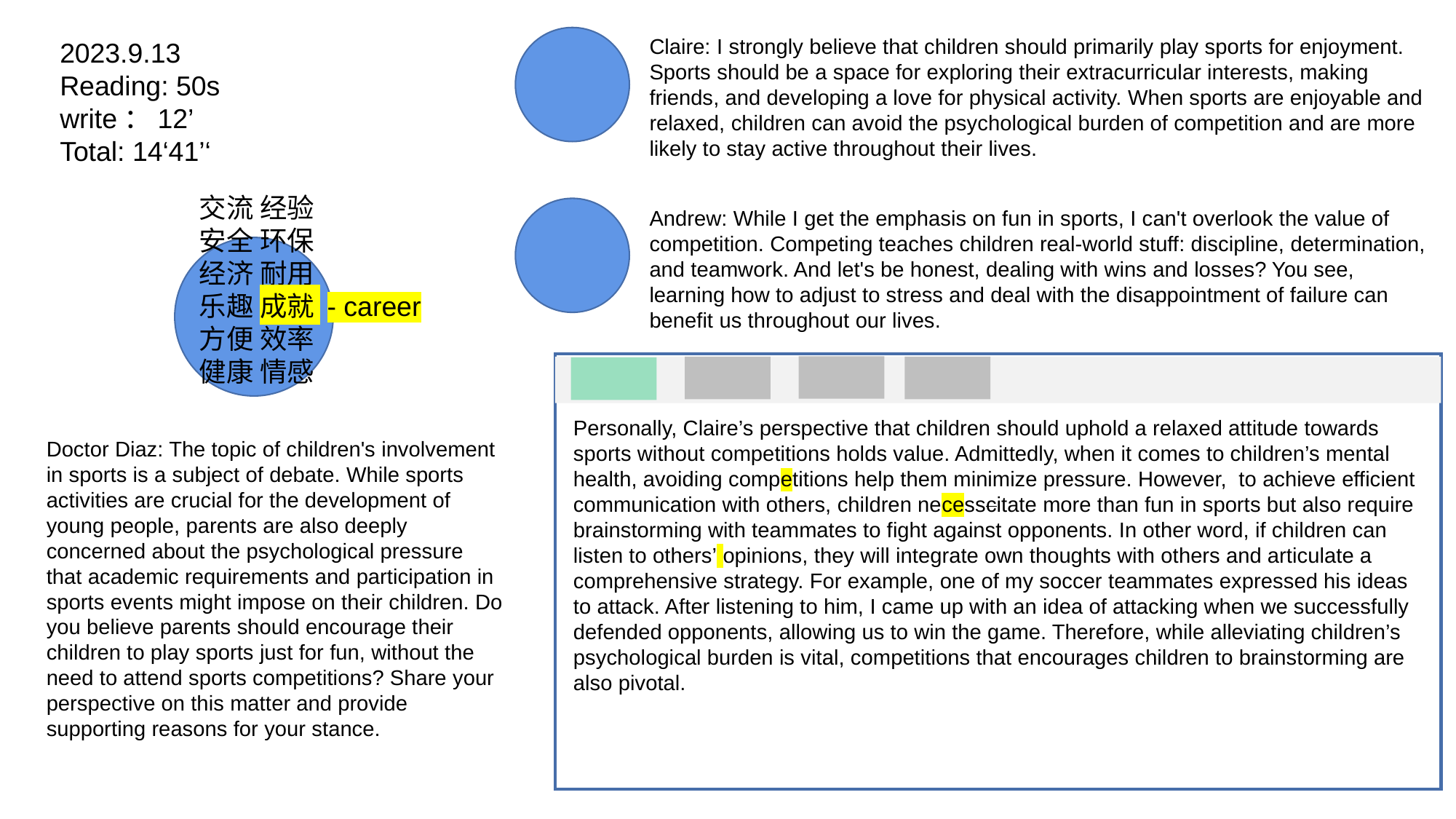

Claire: I strongly believe that children should primarily play sports for enjoyment. Sports should be a space for exploring their extracurricular interests, making friends, and developing a love for physical activity. When sports are enjoyable and relaxed, children can avoid the psychological burden of competition and are more likely to stay active throughout their lives.
2023.9.13
Reading: 50s
write：12’
Total: 14‘41’‘

交流 经验
安全 环保
经济 耐用
乐趣 成就 - career
方便 效率
健康 情感

Andrew: While I get the emphasis on fun in sports, I can't overlook the value of competition. Competing teaches children real-world stuff: discipline, determination, and teamwork. And let's be honest, dealing with wins and losses? You see, learning how to adjust to stress and deal with the disappointment of failure can benefit us throughout our lives.

Personally, Claire’s perspective that children should uphold a relaxed attitude towards sports without competitions holds value. Admittedly, when it comes to children’s mental health, avoiding competitions help them minimize pressure. However,  to achieve efficient communication with others, children necesscitate more than fun in sports but also require brainstorming with teammates to fight against opponents. In other word, if children can listen to others’ opinions, they will integrate own thoughts with others and articulate a comprehensive strategy. For example, one of my soccer teammates expressed his ideas to attack. After listening to him, I came up with an idea of attacking when we successfully defended opponents, allowing us to win the game. Therefore, while alleviating children’s psychological burden is vital, competitions that encourages children to brainstorming are also pivotal.
Doctor Diaz: The topic of children's involvement in sports is a subject of debate. While sports activities are crucial for the development of young people, parents are also deeply concerned about the psychological pressure that academic requirements and participation in sports events might impose on their children. Do you believe parents should encourage their children to play sports just for fun, without the need to attend sports competitions? Share your perspective on this matter and provide supporting reasons for your stance.